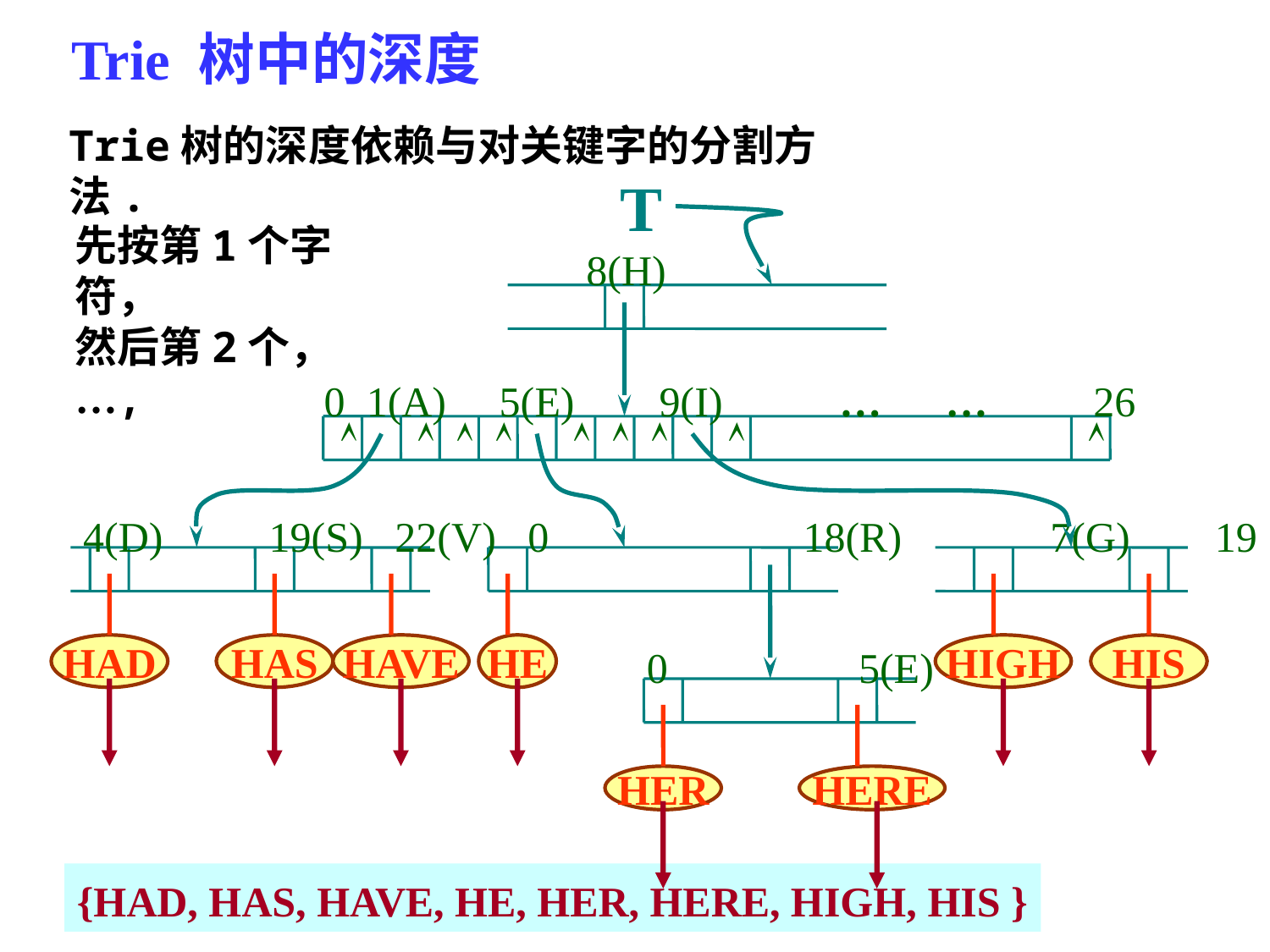

Trie 树中的深度
Trie树的深度依赖与对关键字的分割方法.
T

8(H)

0  1(A)     5(E)        9(I)           …      …          26
∧
∧
∧
∧
∧
∧
∧
∧
∧

4(D)          19(S)   22(V)   0                        18(R)              7(G)        19

HAD
HAS
HAVE
HE
0                  5(E)
HIGH
HIS

HER
HERE

先按第1个字符，
然后第2个，
…,
{HAD, HAS, HAVE, HE, HER, HERE, HIGH, HIS }